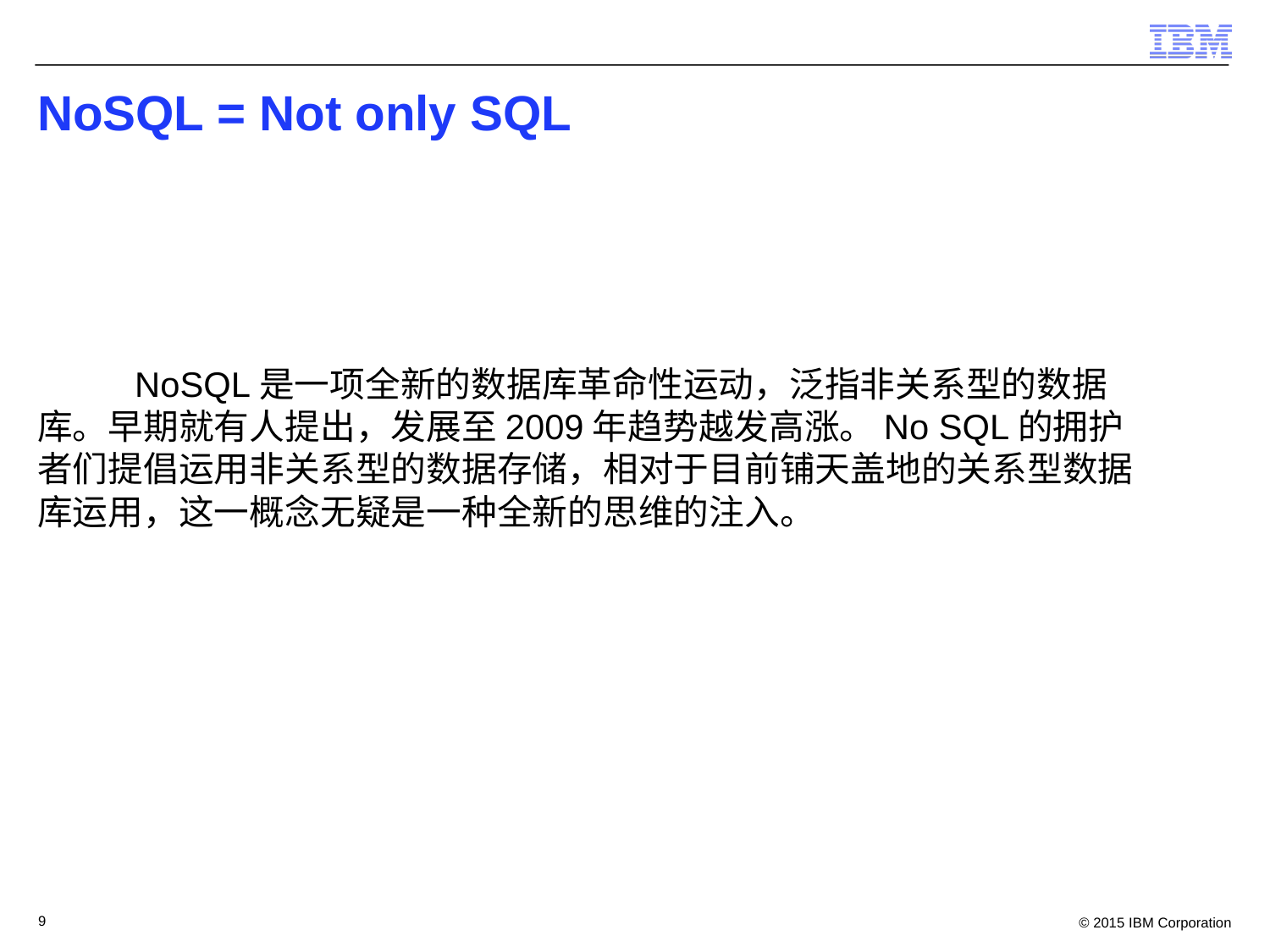

NoSQL = Not only SQL
          NoSQL是一项全新的数据库革命性运动，泛指非关系型的数据库。早期就有人提出，发展至2009年趋势越发高涨。No SQL的拥护者们提倡运用非关系型的数据存储，相对于目前铺天盖地的关系型数据库运用，这一概念无疑是一种全新的思维的注入。

9